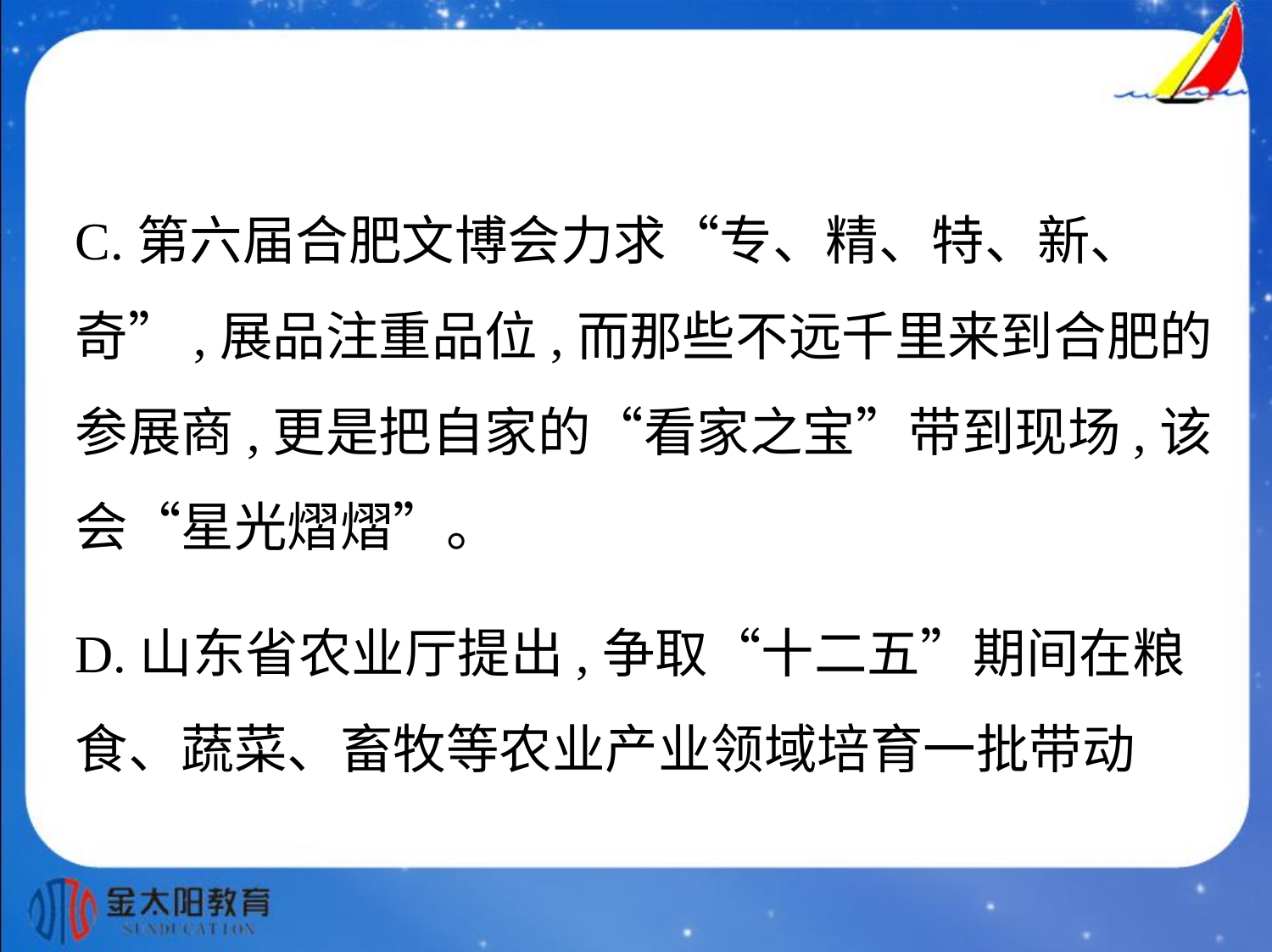

C.第六届合肥文博会力求“专、精、特、新、
奇”,展品注重品位,而那些不远千里来到合肥的
参展商,更是把自家的“看家之宝”带到现场,该
会“星光熠熠”。
D.山东省农业厅提出,争取“十二五”期间在粮
食、蔬菜、畜牧等农业产业领域培育一批带动